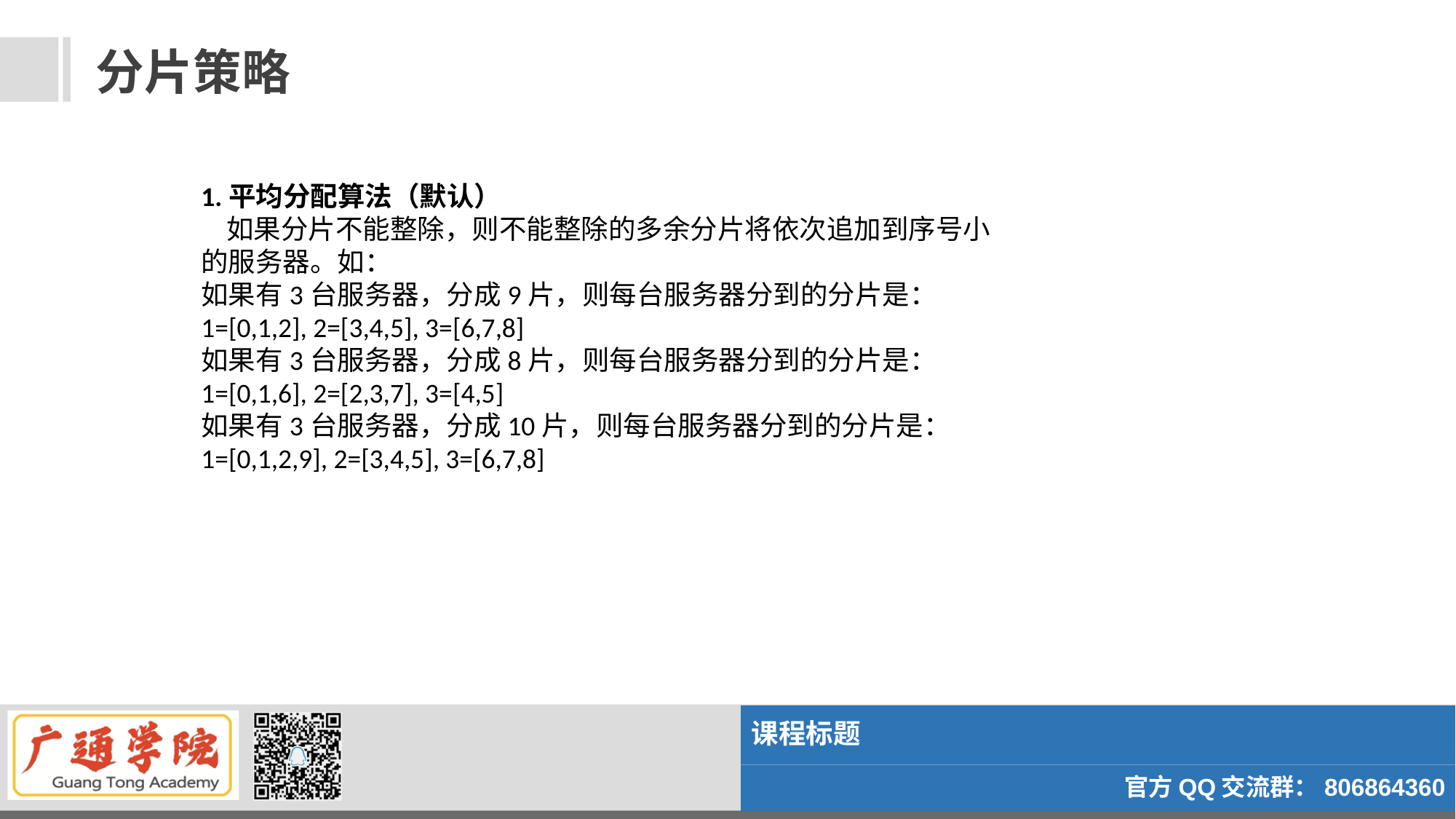

# 分片策略

1.平均分配算法（默认）
   如果分片不能整除，则不能整除的多余分片将依次追加到序号小的服务器。如：
如果有3台服务器，分成9片，则每台服务器分到的分片是：1=[0,1,2], 2=[3,4,5], 3=[6,7,8]
如果有3台服务器，分成8片，则每台服务器分到的分片是：1=[0,1,6], 2=[2,3,7], 3=[4,5]
如果有3台服务器，分成10片，则每台服务器分到的分片是：1=[0,1,2,9], 2=[3,4,5], 3=[6,7,8]
课程标题
官方QQ交流群：806864360